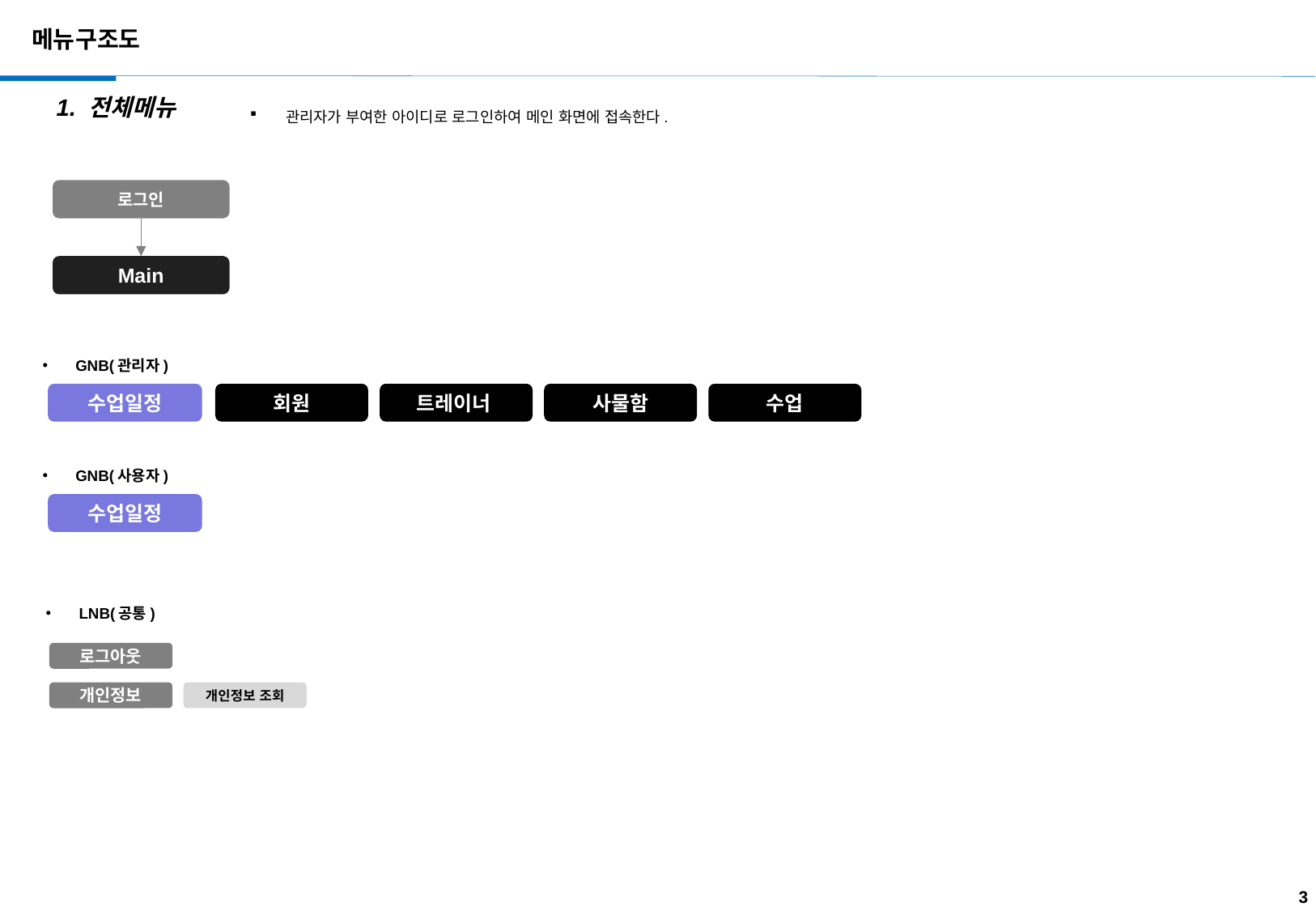

메뉴구조도
1. 전체메뉴
 관리자가 부여한 아이디로 로그인하여 메인 화면에 접속한다.
로그인
Main
 GNB(관리자)
수업일정
회원
트레이너
사물함
수업
 GNB(사용자)
수업일정
 LNB(공통)
로그아웃
개인정보
개인정보 조회